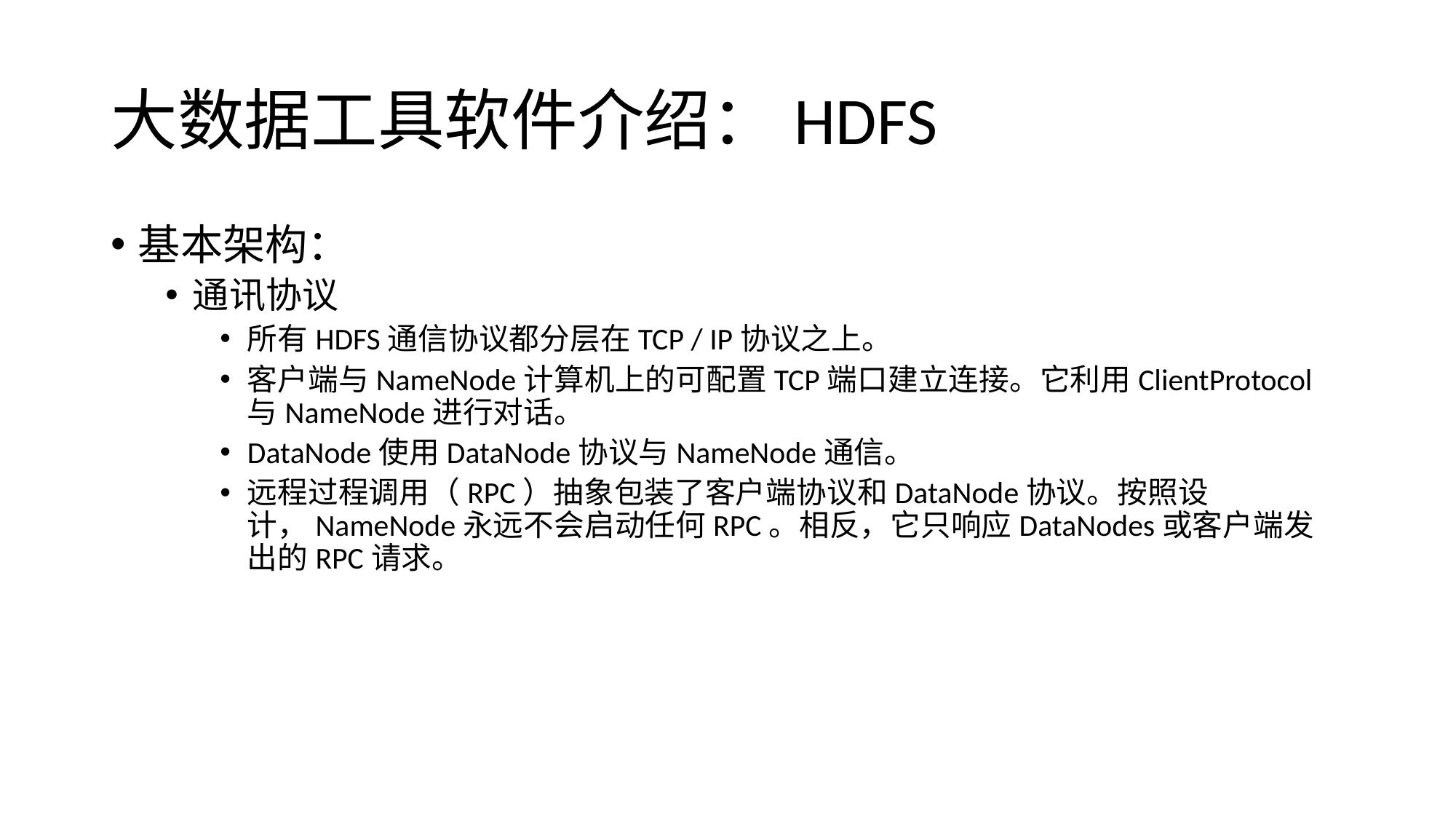

# 大数据工具软件介绍：HDFS
基本架构：
通讯协议
所有HDFS通信协议都分层在TCP / IP协议之上。
客户端与NameNode计算机上的可配置TCP端口建立连接。它利用ClientProtocol与NameNode进行对话。
DataNode使用DataNode协议与NameNode通信。
远程过程调用（RPC）抽象包装了客户端协议和DataNode协议。按照设计，NameNode永远不会启动任何RPC。相反，它只响应DataNodes或客户端发出的RPC请求。